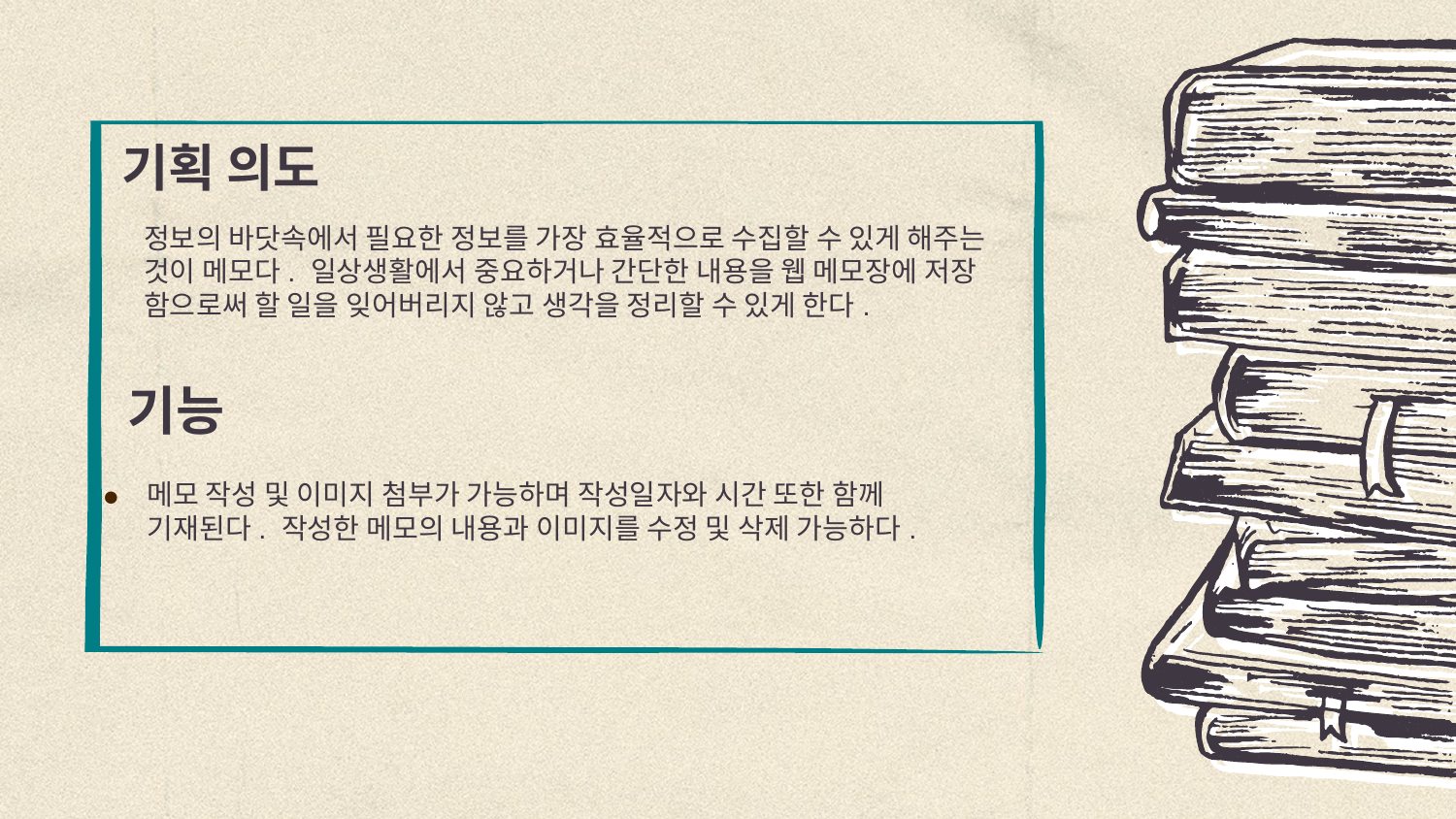

# 기획 의도

정보의 바닷속에서 필요한 정보를 가장 효율적으로 수집할 수 있게 해주는 것이 메모다. 일상생활에서 중요하거나 간단한 내용을 웹 메모장에 저장 함으로써 할 일을 잊어버리지 않고 생각을 정리할 수 있게 한다.
기능
메모 작성 및 이미지 첨부가 가능하며 작성일자와 시간 또한 함께 기재된다. 작성한 메모의 내용과 이미지를 수정 및 삭제 가능하다.